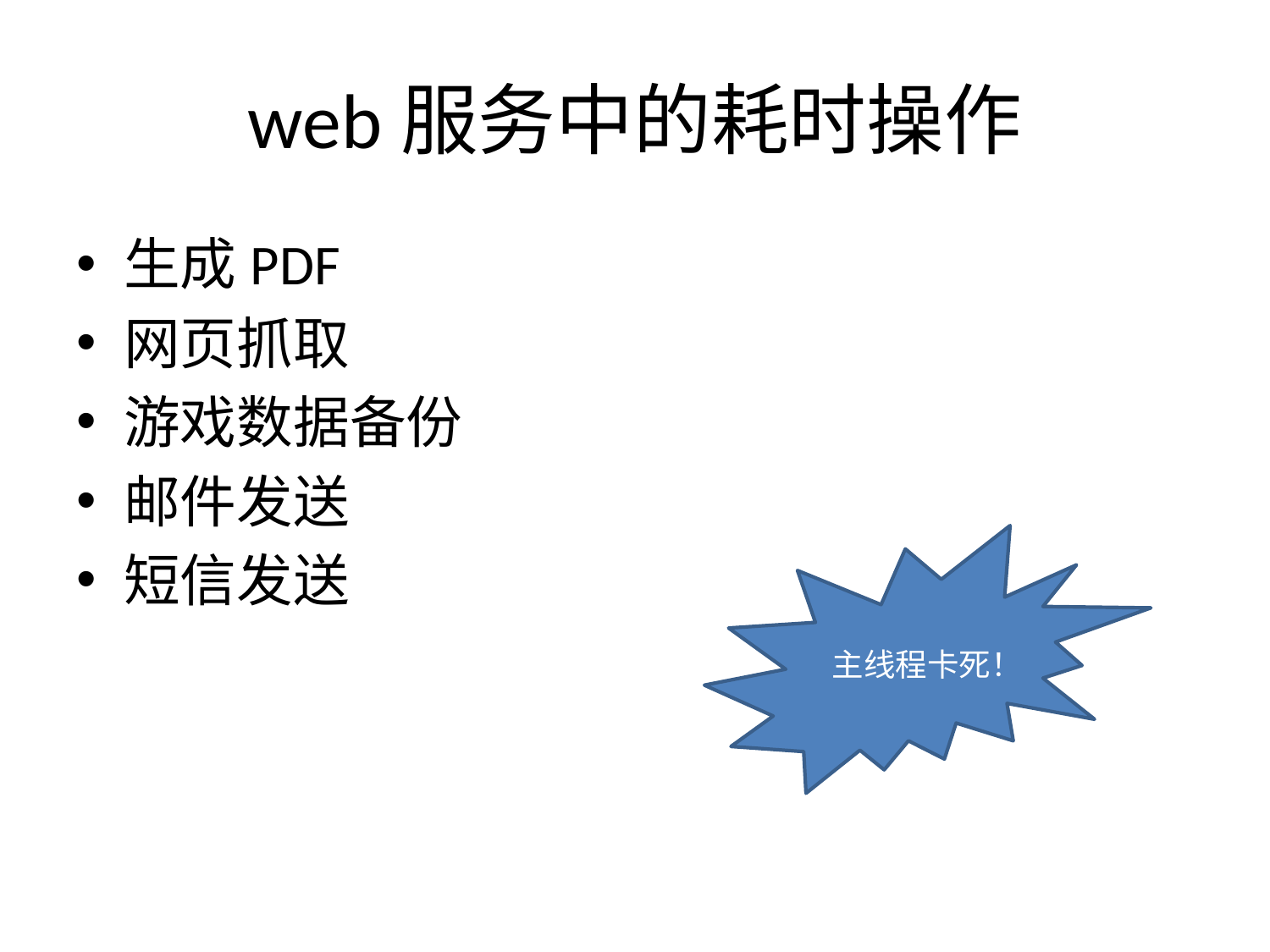

# web服务中的耗时操作
生成PDF
网页抓取
游戏数据备份
邮件发送
短信发送

主线程卡死！